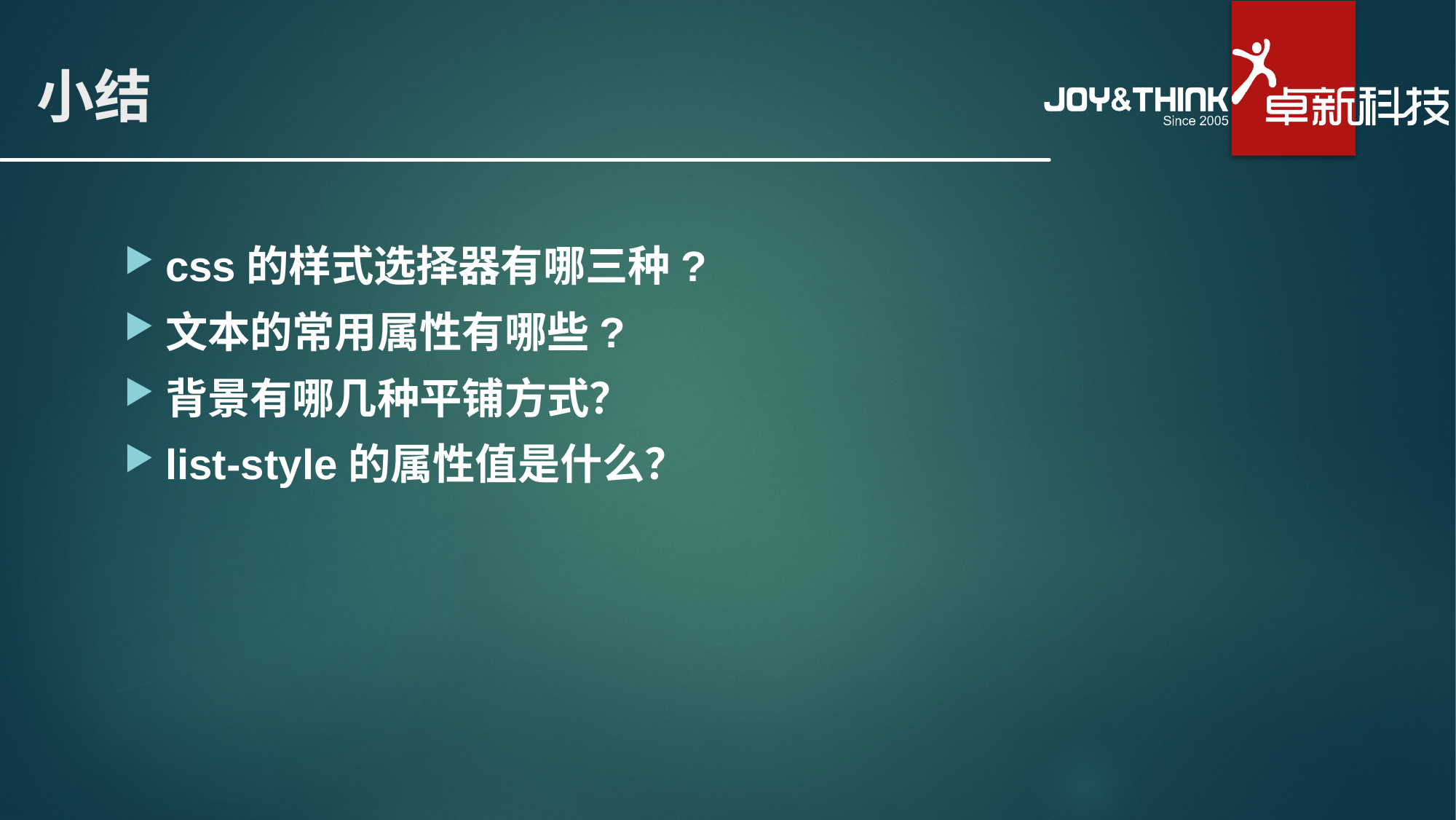

# 小结
css的样式选择器有哪三种?
文本的常用属性有哪些?
背景有哪几种平铺方式？
list-style的属性值是什么？